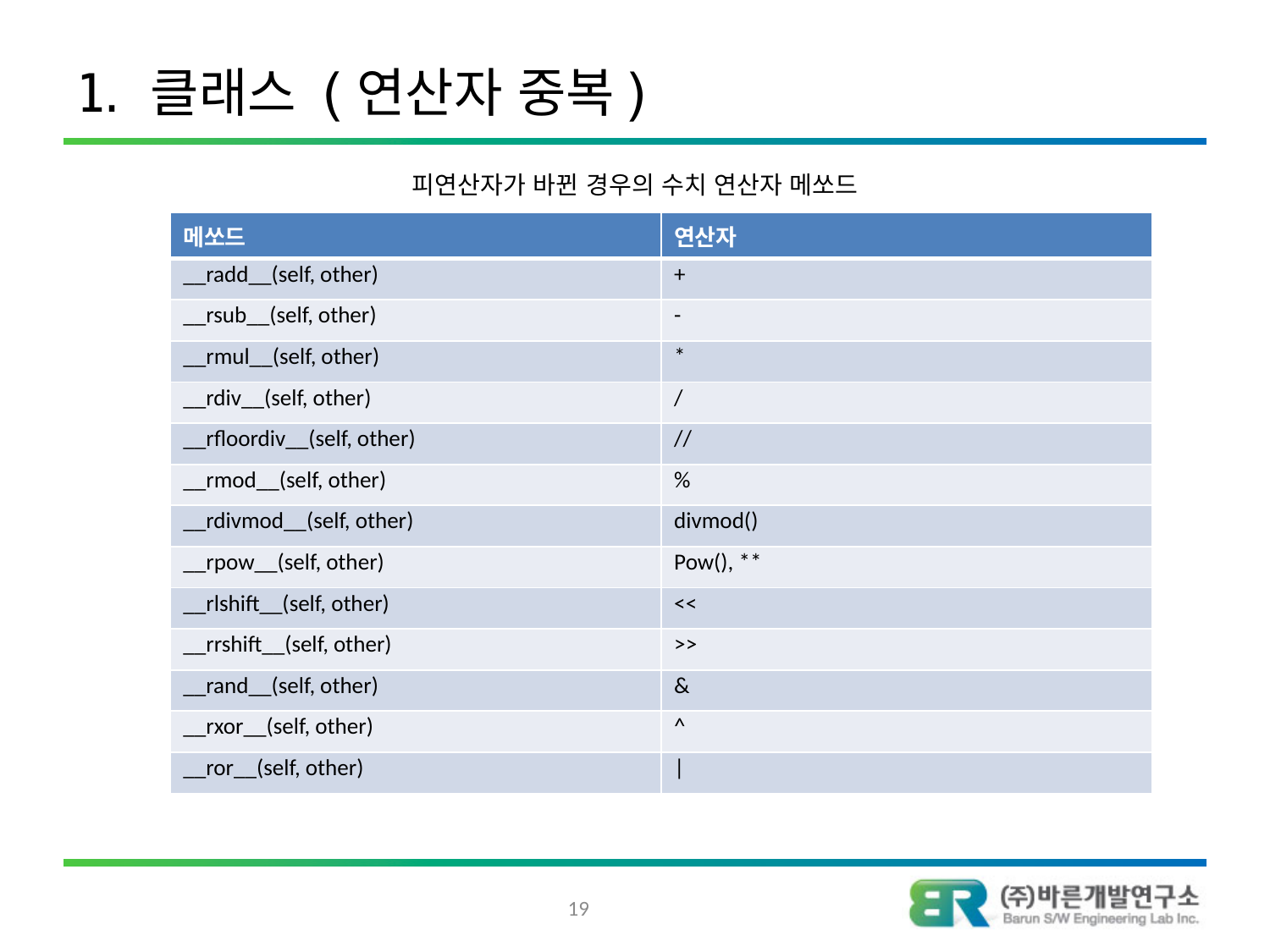

# 1. 클래스 (연산자 중복)

피연산자가 바뀐 경우의 수치 연산자 메쏘드

| 메쏘드 | 연산자 |
| --- | --- |
| \_\_radd\_\_(self, other) | + |
| \_\_rsub\_\_(self, other) | - |
| \_\_rmul\_\_(self, other) | \* |
| \_\_rdiv\_\_(self, other) | / |
| \_\_rfloordiv\_\_(self, other) | // |
| \_\_rmod\_\_(self, other) | % |
| \_\_rdivmod\_\_(self, other) | divmod() |
| \_\_rpow\_\_(self, other) | Pow(), \*\* |
| \_\_rlshift\_\_(self, other) | << |
| \_\_rrshift\_\_(self, other) | >> |
| \_\_rand\_\_(self, other) | & |
| \_\_rxor\_\_(self, other) | ^ |
| \_\_ror\_\_(self, other) | | |
19